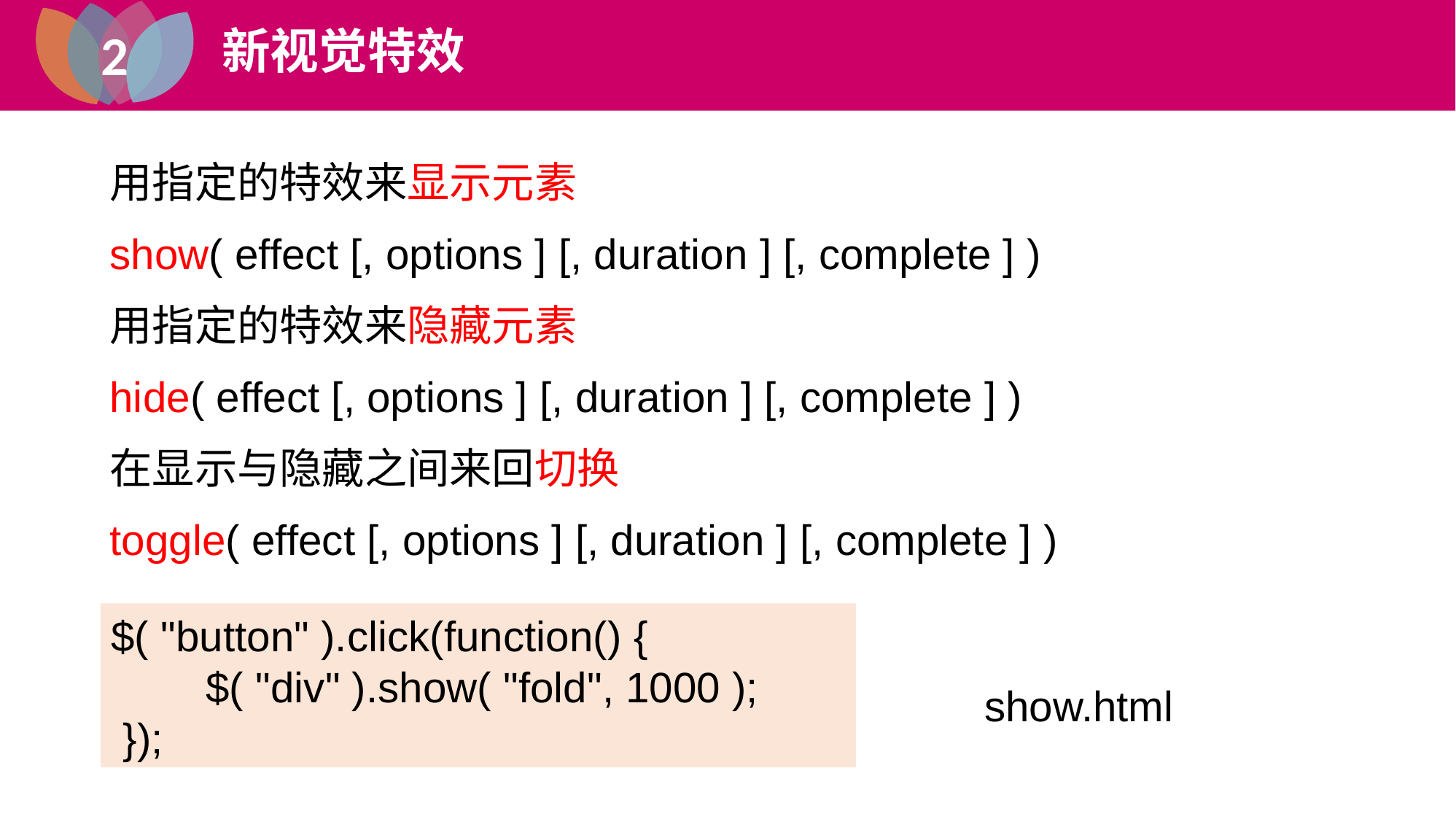

2
新视觉特效
1
jQuery 插件

用指定的特效来显示元素
show( effect [, options ] [, duration ] [, complete ] )
用指定的特效来隐藏元素
hide( effect [, options ] [, duration ] [, complete ] )
在显示与隐藏之间来回切换
toggle( effect [, options ] [, duration ] [, complete ] )

$( "button" ).click(function() {
        $( "div" ).show( "fold", 1000 );
 });
show.html